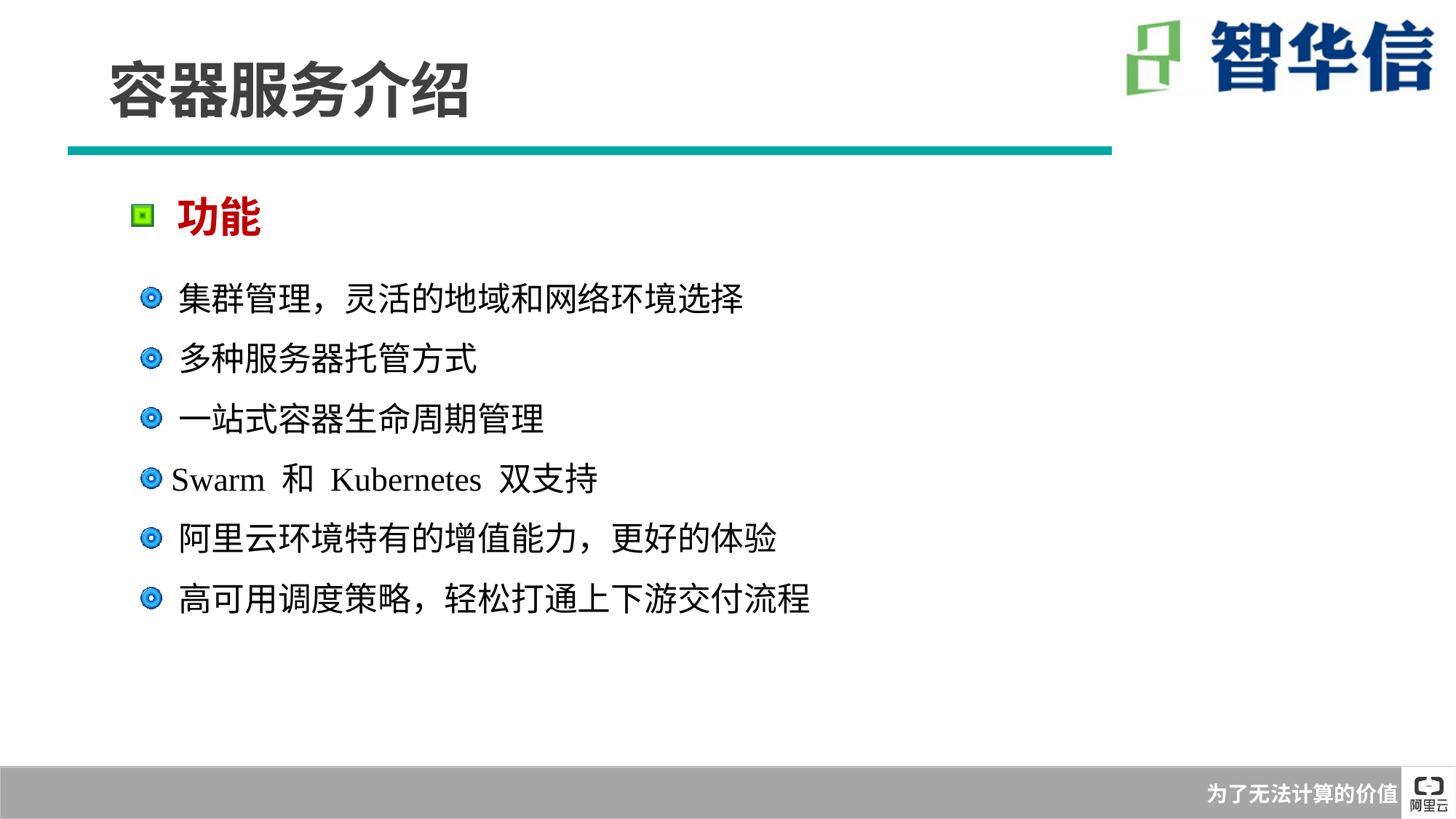

容器服务介绍
 功能
 集群管理，灵活的地域和网络环境选择
 多种服务器托管方式
 一站式容器生命周期管理
 Swarm 和 Kubernetes 双支持
 阿里云环境特有的增值能力，更好的体验
 高可用调度策略，轻松打通上下游交付流程